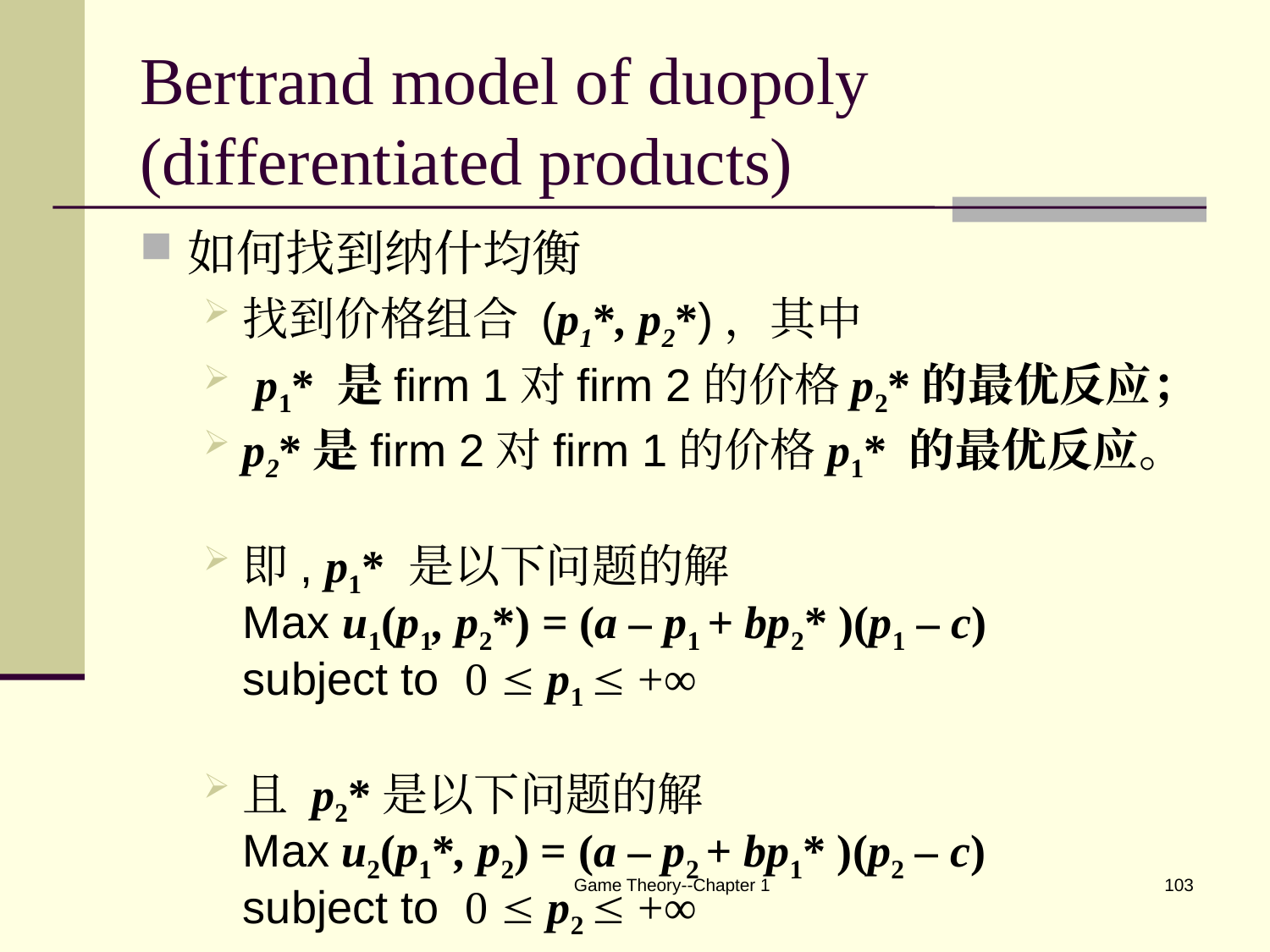

# Bertrand model of duopoly (differentiated products)
如何找到纳什均衡
找到价格组合 (p1*, p2*)，其中
 p1* 是firm 1对firm 2的价格p2*的最优反应；
p2*是firm 2对firm 1的价格p1* 的最优反应。

即, p1* 是以下问题的解
Max u1(p1, p2*) = (a – p1 + bp2* )(p1 – c)
subject to  0 ≤ p1 ≤ +∞

且 p2*是以下问题的解
Max u2(p1*, p2) = (a – p2 + bp1* )(p2 – c)
subject to  0 ≤ p2 ≤ +∞
Game Theory--Chapter 1
103